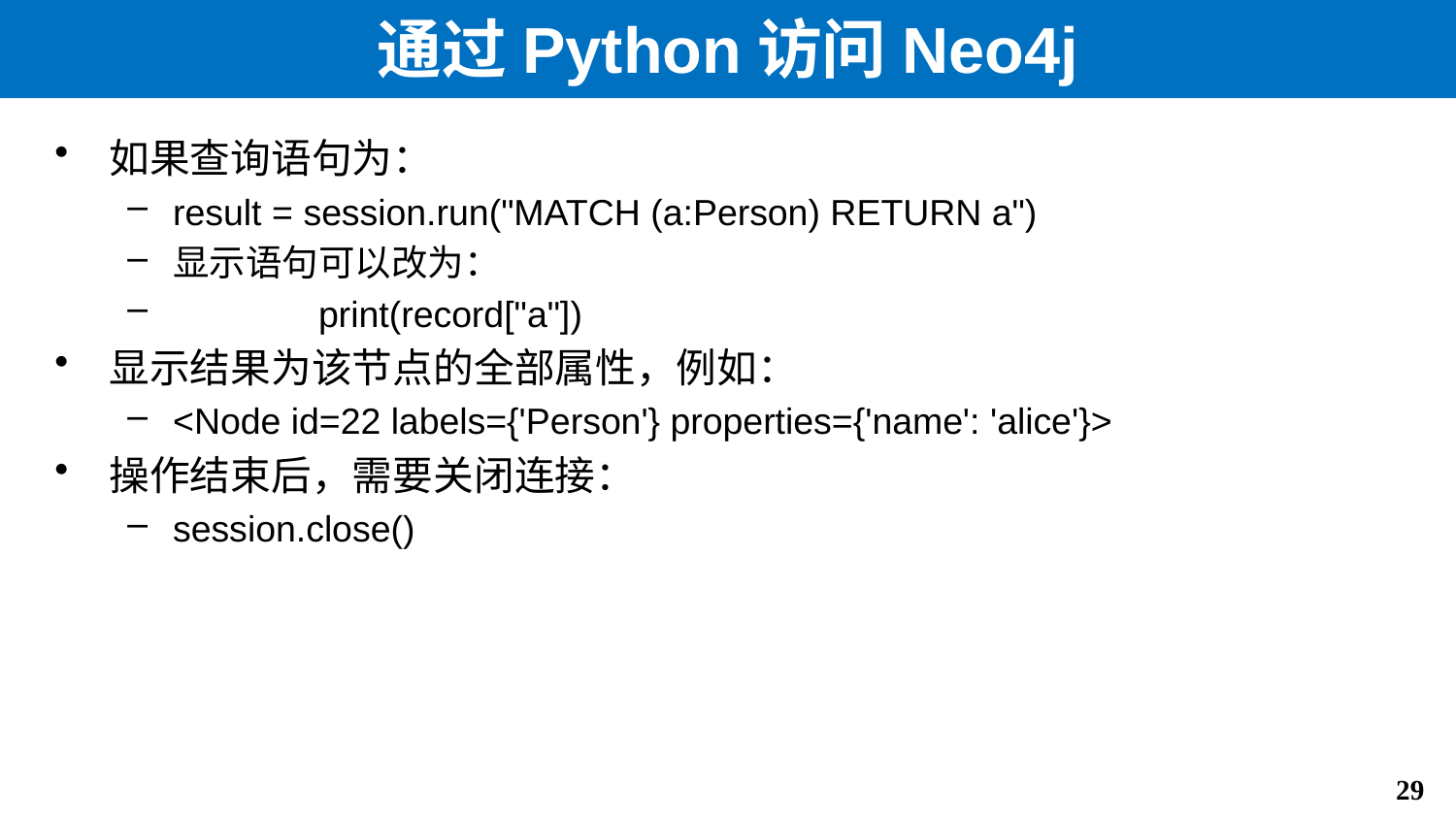

# 通过Python访问Neo4j
如果查询语句为：
result = session.run("MATCH (a:Person) RETURN a")
显示语句可以改为：
	print(record["a"])
显示结果为该节点的全部属性，例如：
<Node id=22 labels={'Person'} properties={'name': 'alice'}>
操作结束后，需要关闭连接：
session.close()